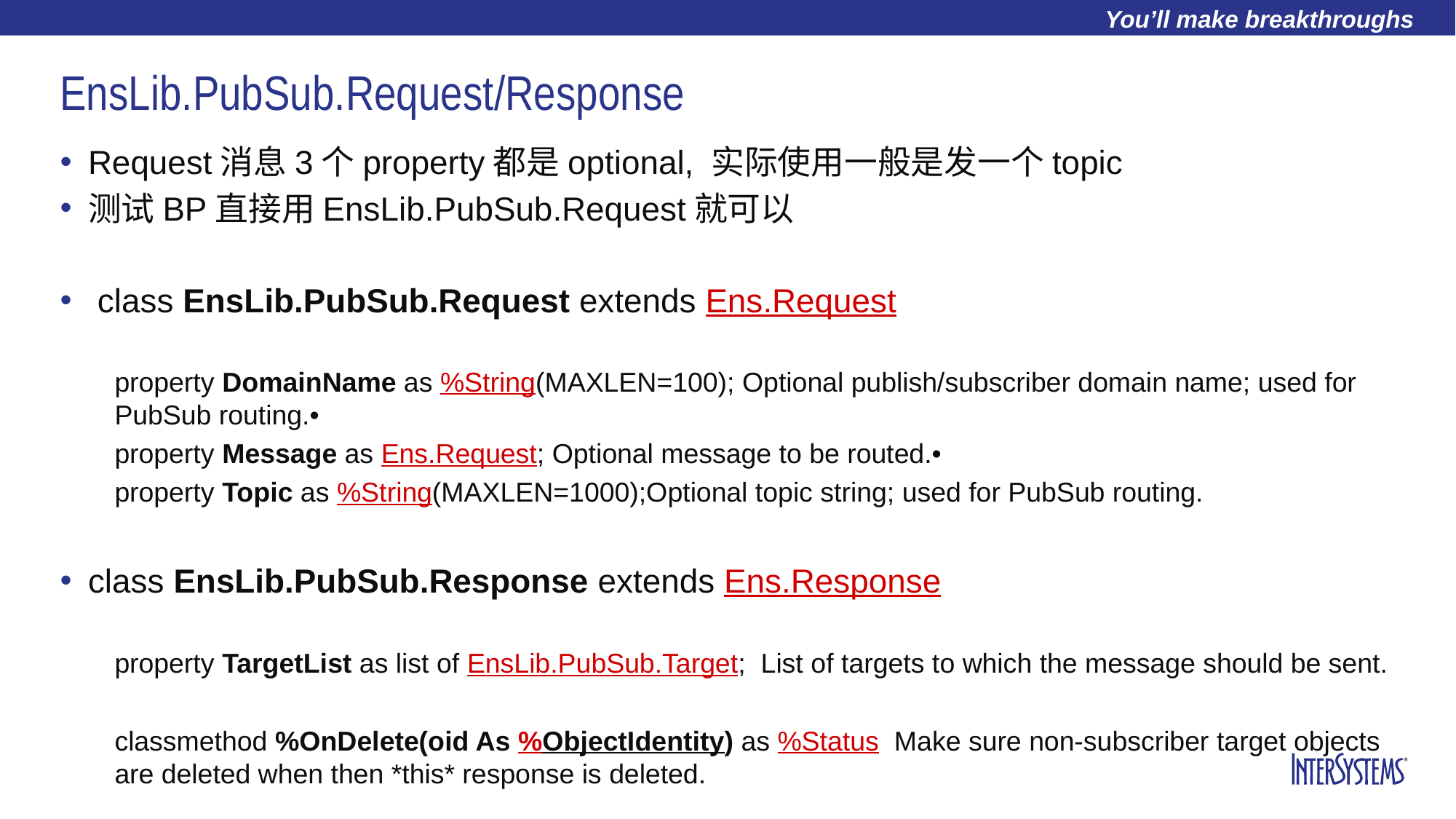

# EnsLib.PubSub.Request/Response
Request消息3个property都是optional, 实际使用一般是发一个topic
测试BP直接用EnsLib.PubSub.Request就可以

 class EnsLib.PubSub.Request extends Ens.Request

property DomainName as %String(MAXLEN=100); Optional publish/subscriber domain name; used for PubSub routing.•
property Message as Ens.Request; Optional message to be routed.•
property Topic as %String(MAXLEN=1000);Optional topic string; used for PubSub routing.

class EnsLib.PubSub.Response extends Ens.Response
property TargetList as list of EnsLib.PubSub.Target;  List of targets to which the message should be sent.

classmethod %OnDelete(oid As %ObjectIdentity) as %Status  Make sure non-subscriber target objects are deleted when then *this* response is deleted.